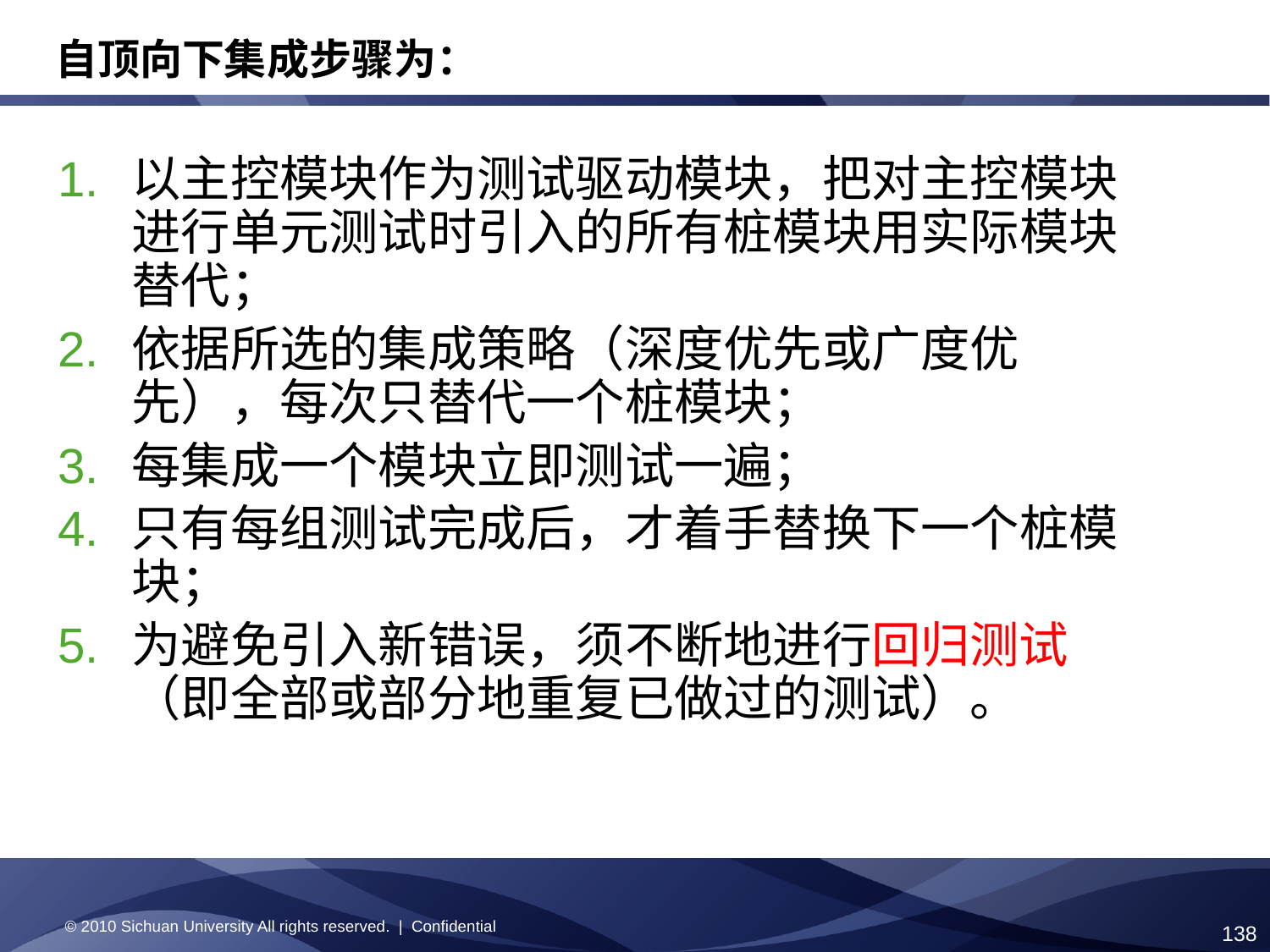

# 自顶向下集成步骤为：
以主控模块作为测试驱动模块，把对主控模块进行单元测试时引入的所有桩模块用实际模块替代；
依据所选的集成策略（深度优先或广度优先），每次只替代一个桩模块；
每集成一个模块立即测试一遍；
只有每组测试完成后，才着手替换下一个桩模块；
为避免引入新错误，须不断地进行回归测试（即全部或部分地重复已做过的测试）。
© 2010 Sichuan University All rights reserved.  |  Confidential
138